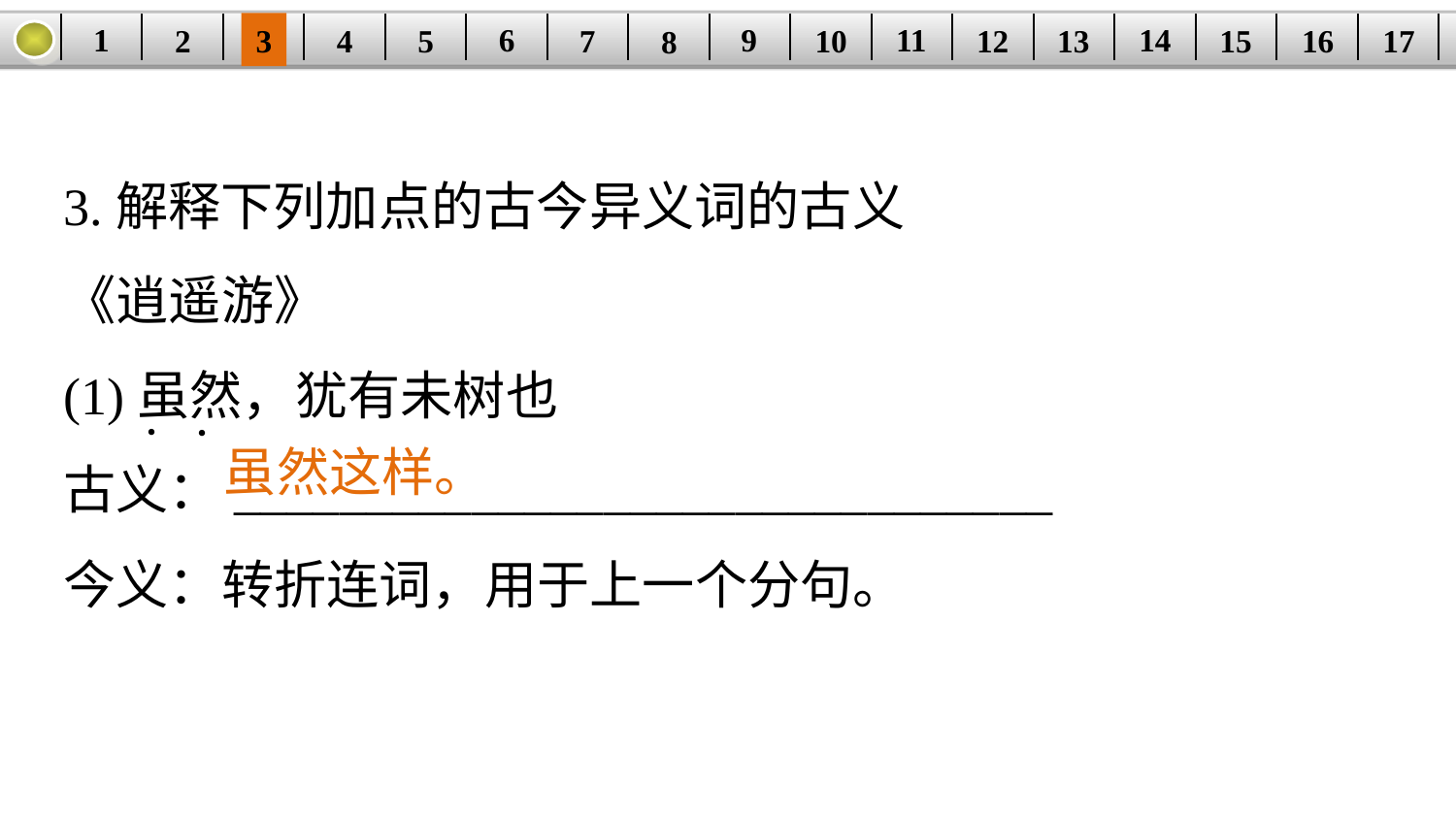

14
1
11
9
6
3
15
12
5
2
16
13
10
|  |  |  |  |  |  |  |  |  |  |  |  |  |  |  |  |  |
| --- | --- | --- | --- | --- | --- | --- | --- | --- | --- | --- | --- | --- | --- | --- | --- | --- |
7
4
17
8

3.解释下列加点的古今异义词的古义
《逍遥游》
(1)虽然，犹有未树也
古义：_______________________________
今义：转折连词，用于上一个分句。
·
·
虽然这样。